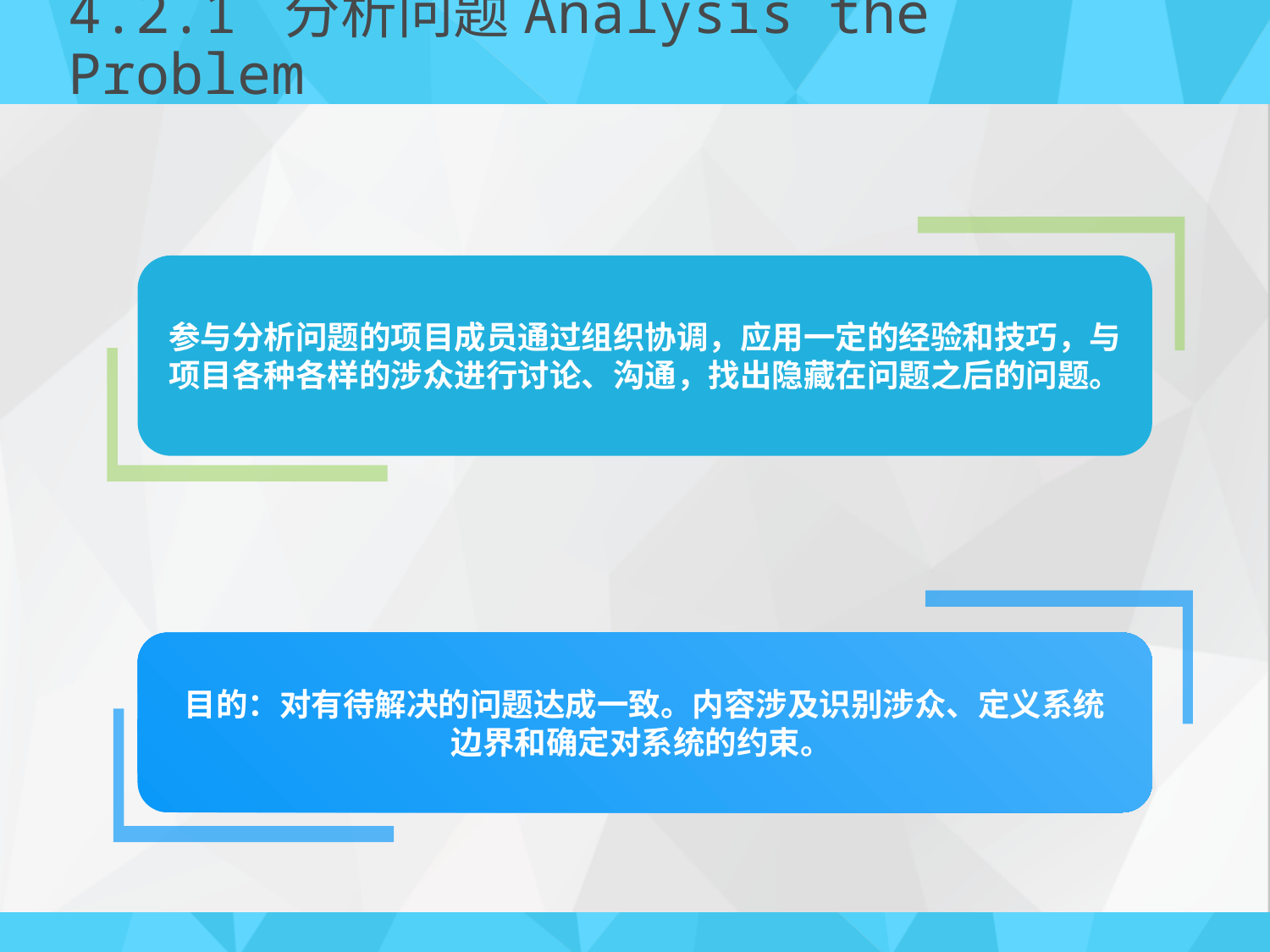

# 4.2.1 分析问题Analysis the Problem

参与分析问题的项目成员通过组织协调，应用一定的经验和技巧，与
项目各种各样的涉众进行讨论、沟通，找出隐藏在问题之后的问题。

目的：对有待解决的问题达成一致。内容涉及识别涉众、定义系统
边界和确定对系统的约束。